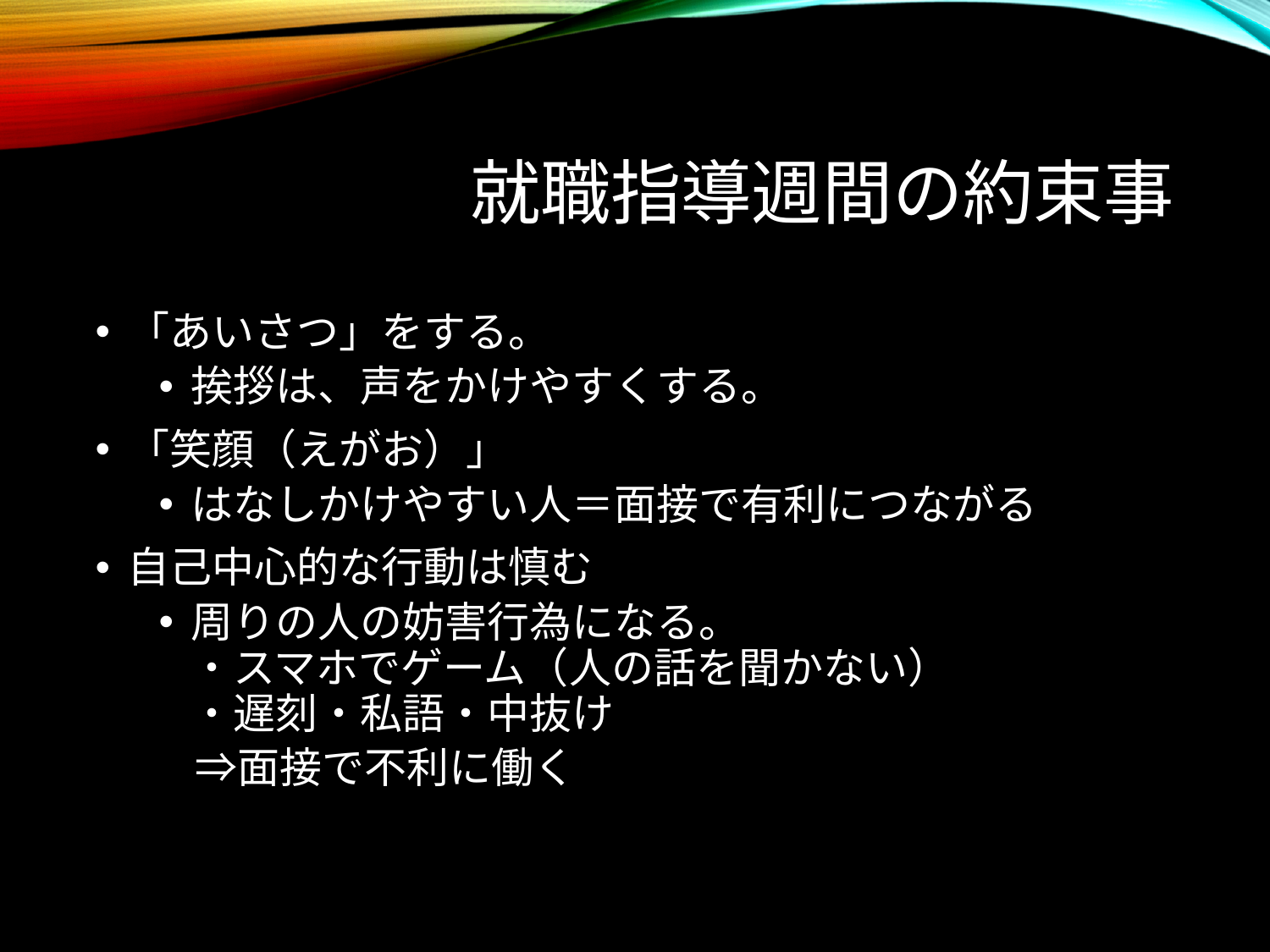

# 就職指導週間の約束事
「あいさつ」をする。
挨拶は、声をかけやすくする。
「笑顔（えがお）」
はなしかけやすい人＝面接で有利につながる
自己中心的な行動は慎む
周りの人の妨害行為になる。
・スマホでゲーム（人の話を聞かない）
・遅刻・私語・中抜け
　⇒面接で不利に働く